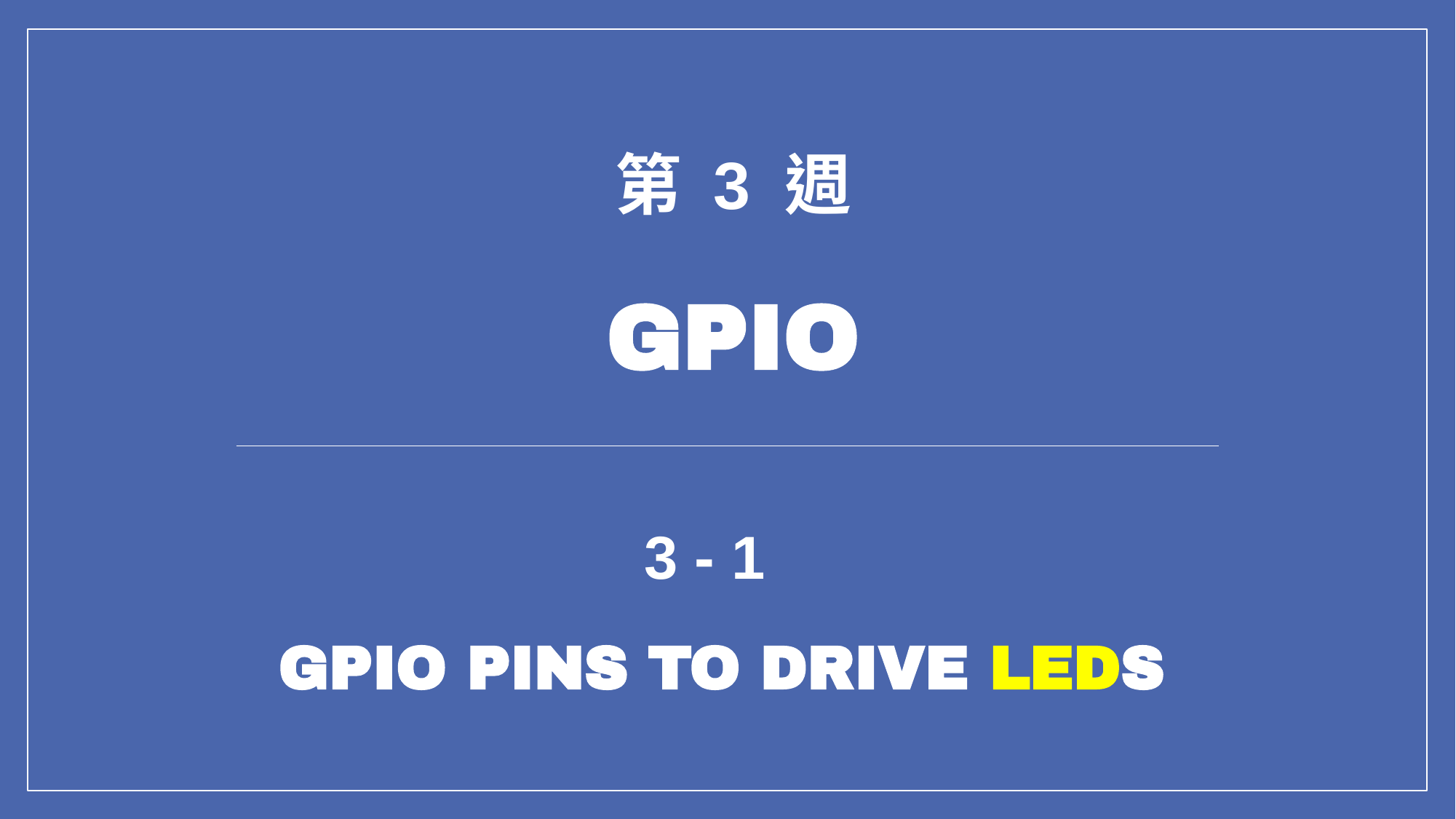

第 3 週
GPIO
3 - 1
GPIO pins to drive LEDs